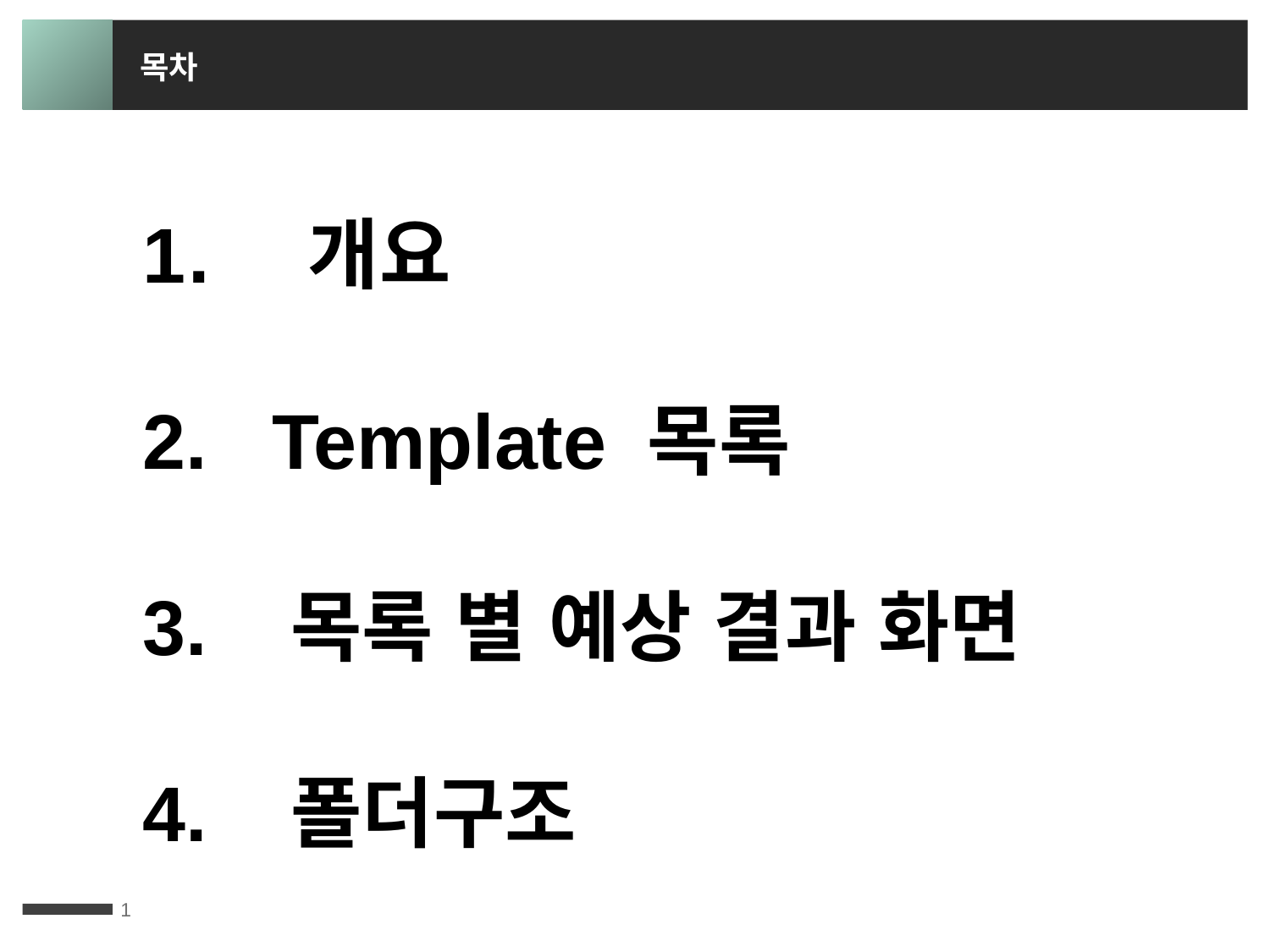

목차
  개요
2.   Template 목록
3.   목록 별 예상 결과 화면
4.   폴더구조
1